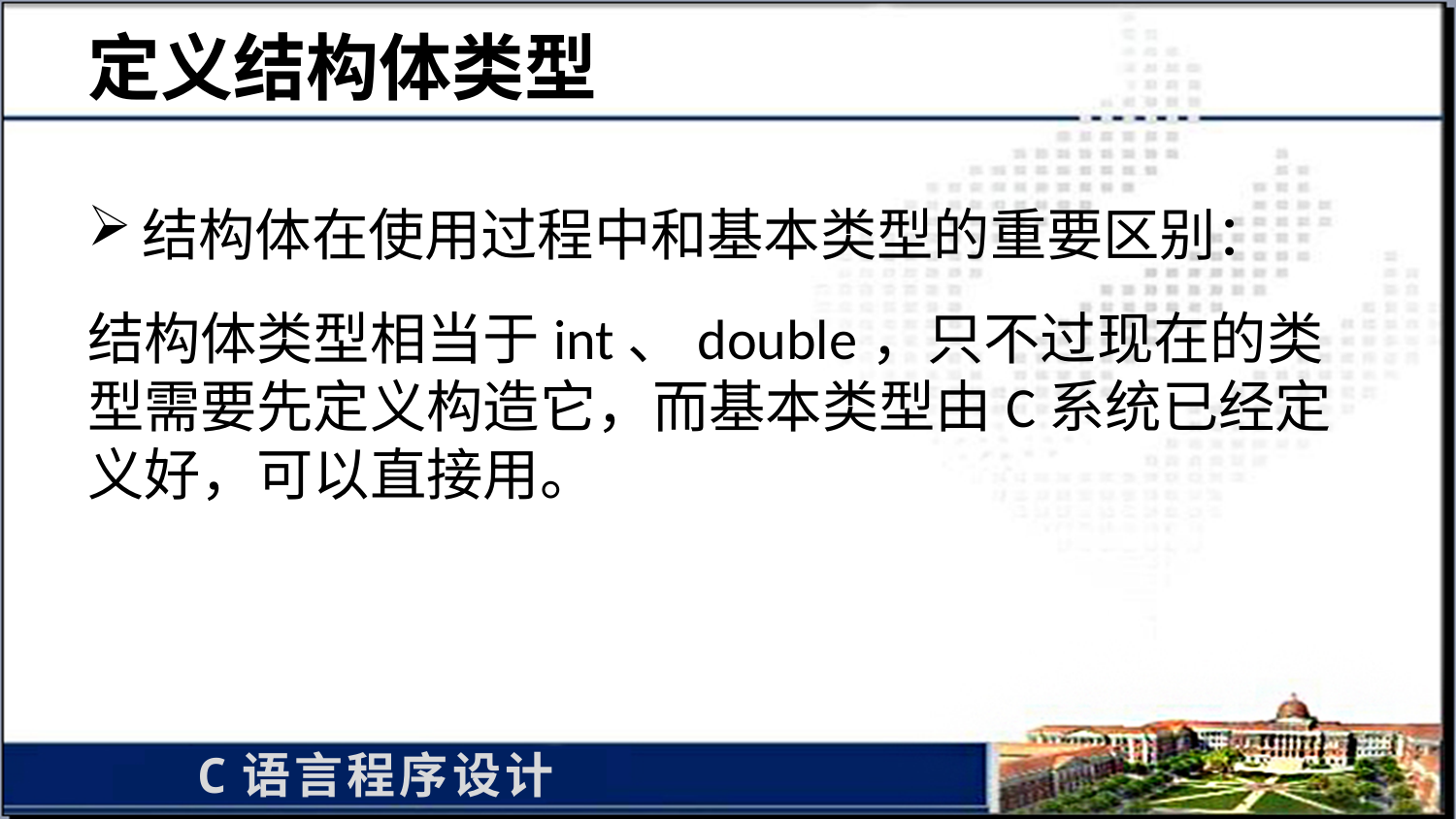

# 定义结构体类型
结构体在使用过程中和基本类型的重要区别：
结构体类型相当于int、double，只不过现在的类型需要先定义构造它，而基本类型由C系统已经定义好，可以直接用。